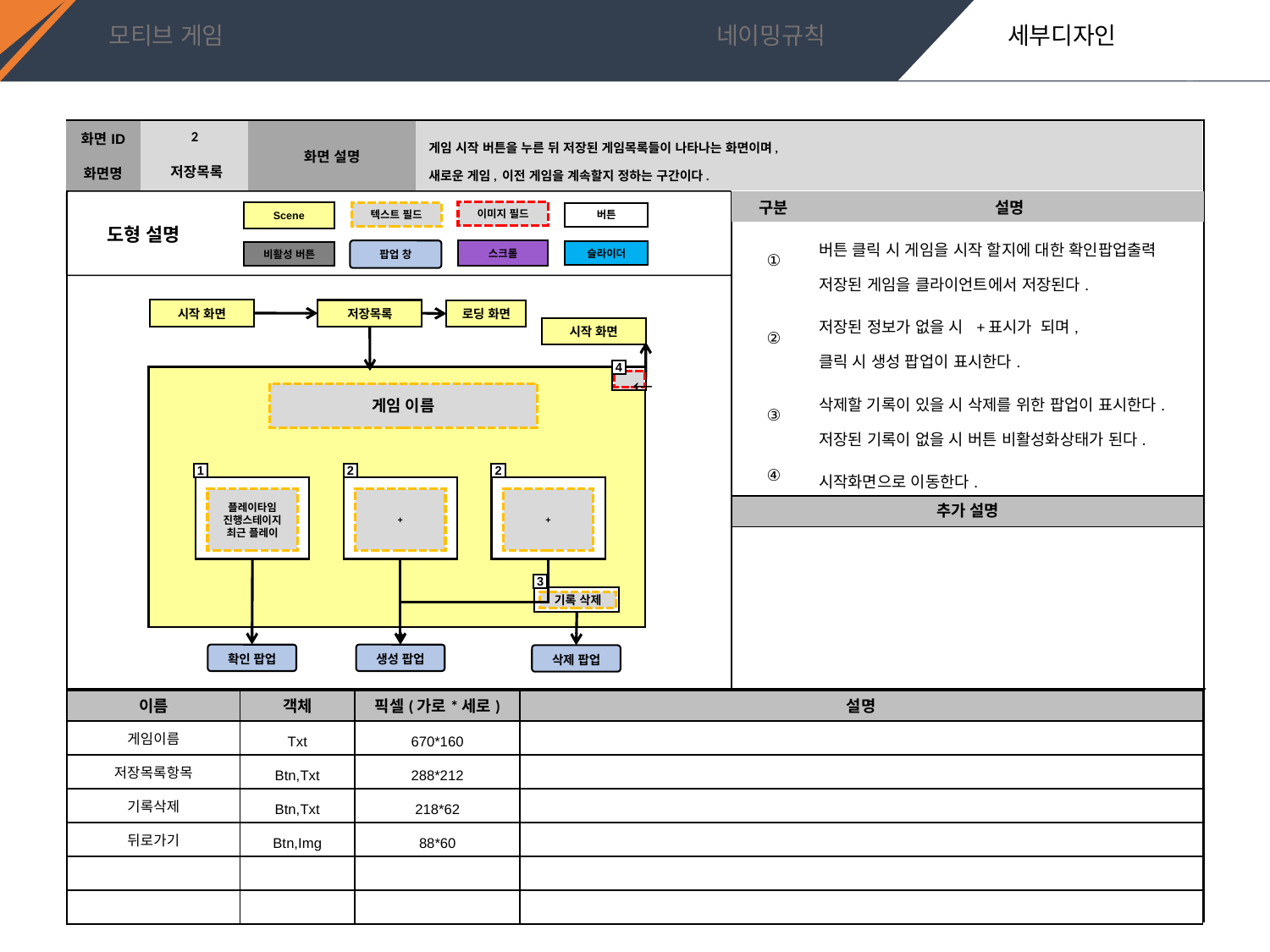

2
게임 시작 버튼을 누른 뒤 저장된 게임목록들이 나타나는 화면이며,
새로운 게임, 이전 게임을 계속할지 정하는 구간이다.
저장목록
| 구분 | 설명 |
| --- | --- |
| ① | 버튼 클릭 시 게임을 시작 할지에 대한 확인팝업출력 저장된 게임을 클라이언트에서 저장된다. |
| ② | 저장된 정보가 없을 시 +표시가 되며, 클릭 시 생성 팝업이 표시한다. |
| ③ | 삭제할 기록이 있을 시 삭제를 위한 팝업이 표시한다. 저장된 기록이 없을 시 버튼 비활성화상태가 된다. |
| ④ | 시작화면으로 이동한다. |
시작 화면
저장목록
로딩 화면
시작 화면
4

←
게임 이름
1
2
2

플레이타임
진행스테이지
최근 플레이
+
+
| 추가 설명 |  |
| --- | --- |
|  |  |
3

기록 삭제
확인 팝업
생성 팝업
삭제 팝업
| 이름 | 객체 | 픽셀(가로\*세로) | 설명 |
| --- | --- | --- | --- |
| 게임이름 | Txt | 670\*160 |  |
| 저장목록항목 | Btn,Txt | 288\*212 |  |
| 기록삭제 | Btn,Txt | 218\*62 |  |
| 뒤로가기 | Btn,Img | 88\*60 |  |
|  |  |  |  |
|  |  |  |  |